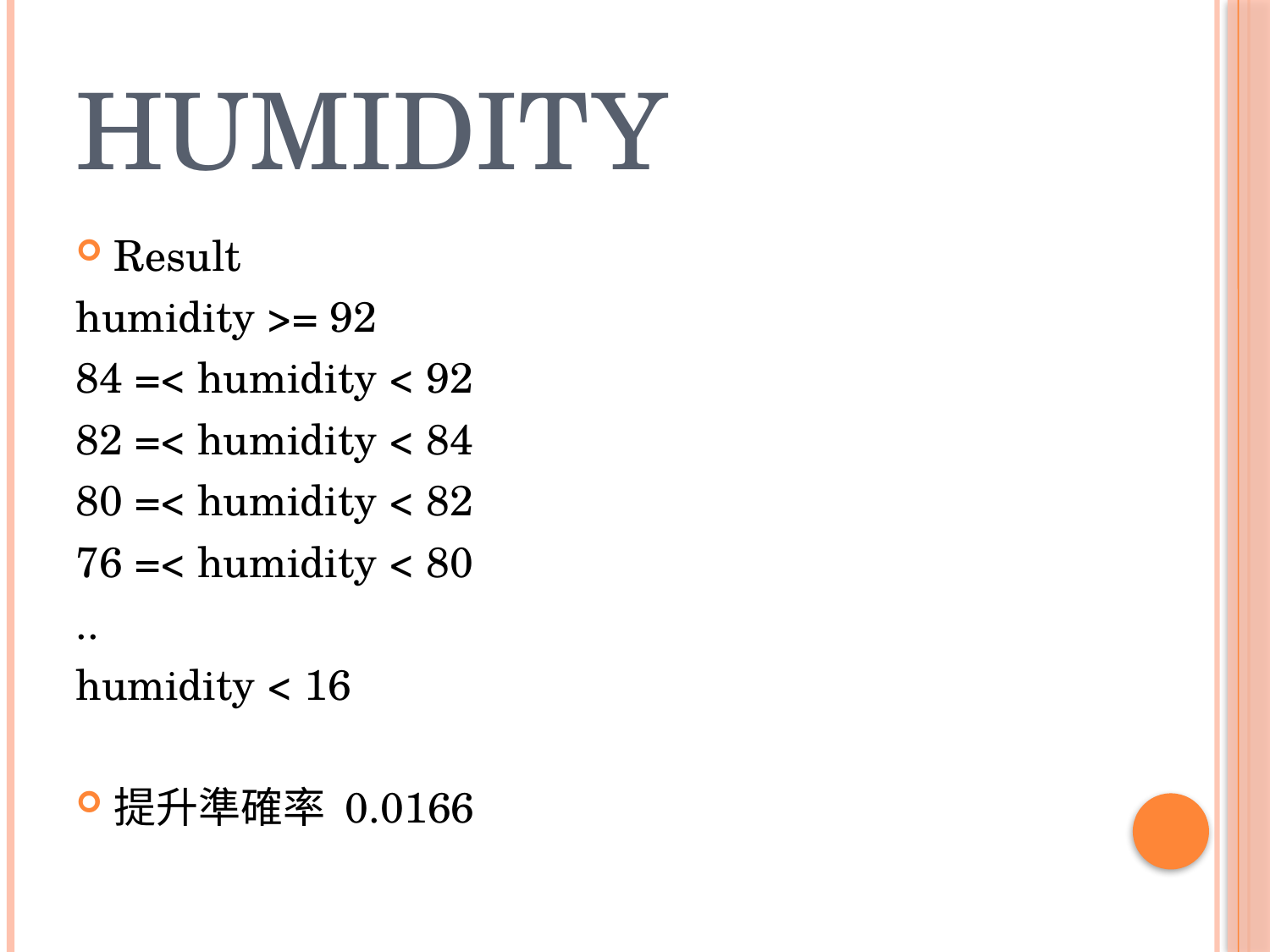

# humidity
Result
humidity >= 92
84 =< humidity < 92
82 =< humidity < 84
80 =< humidity < 82
76 =< humidity < 80
..
humidity < 16

提升準確率 0.0166